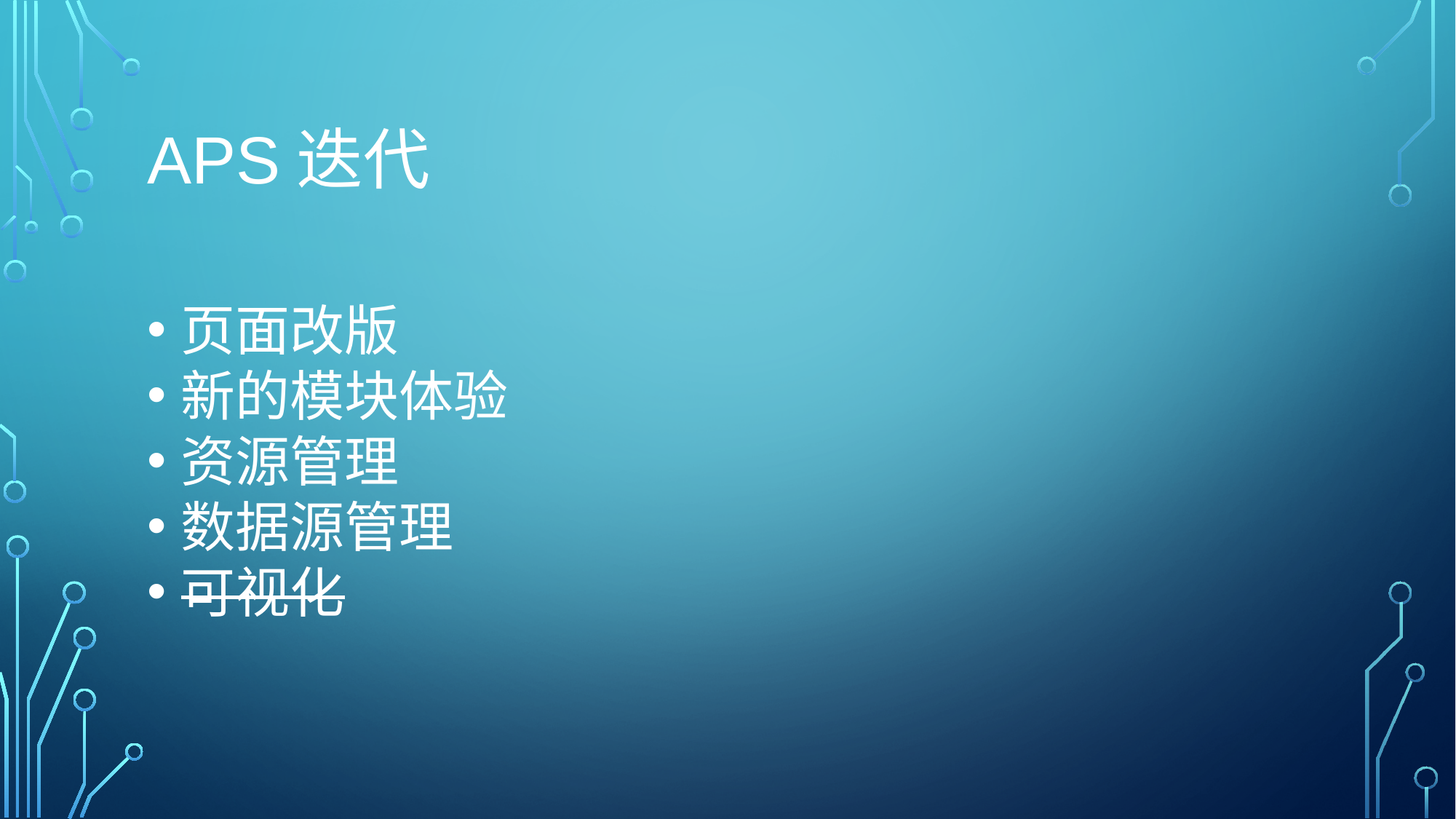

# APS迭代
页面改版
新的模块体验
资源管理
数据源管理
可视化